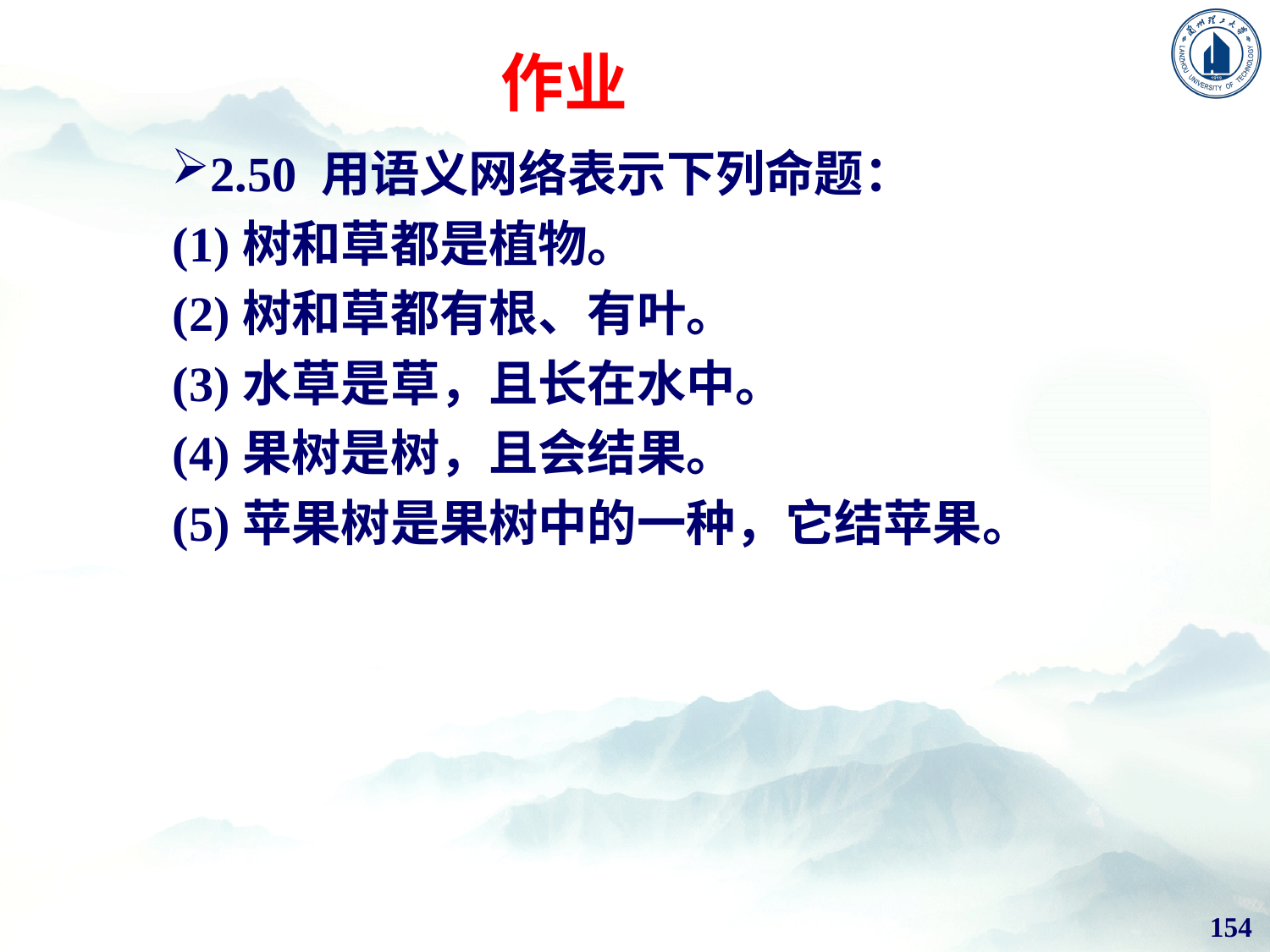

# 作业
2.50 用语义网络表示下列命题：
    (1)树和草都是植物。
    (2)树和草都有根、有叶。
    (3)水草是草，且长在水中。
    (4)果树是树，且会结果。
    (5)苹果树是果树中的一种，它结苹果。
154